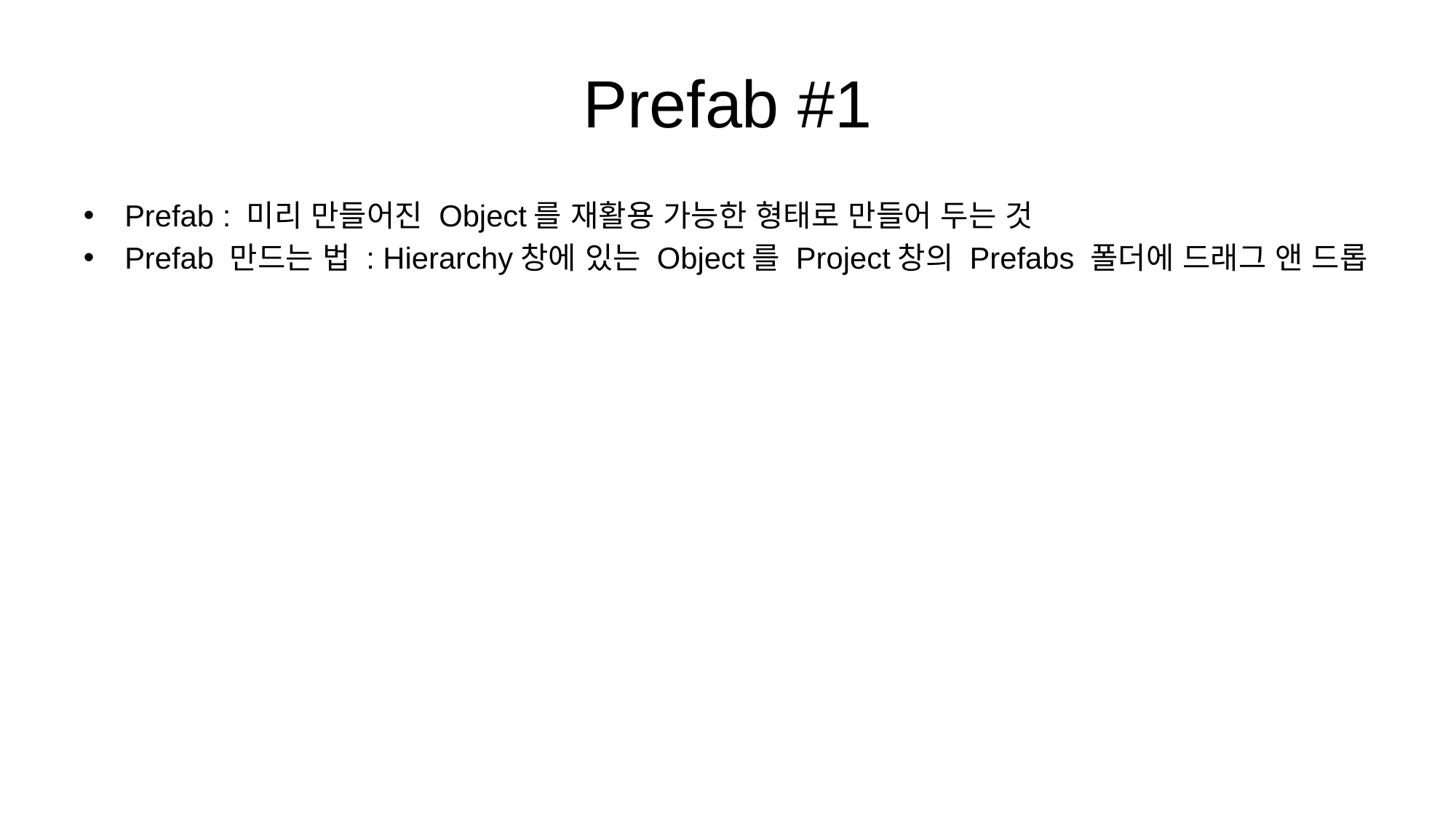

# Prefab #1
Prefab : 미리 만들어진 Object를 재활용 가능한 형태로 만들어 두는 것
Prefab 만드는 법 : Hierarchy창에 있는 Object를 Project창의 Prefabs 폴더에 드래그 앤 드롭